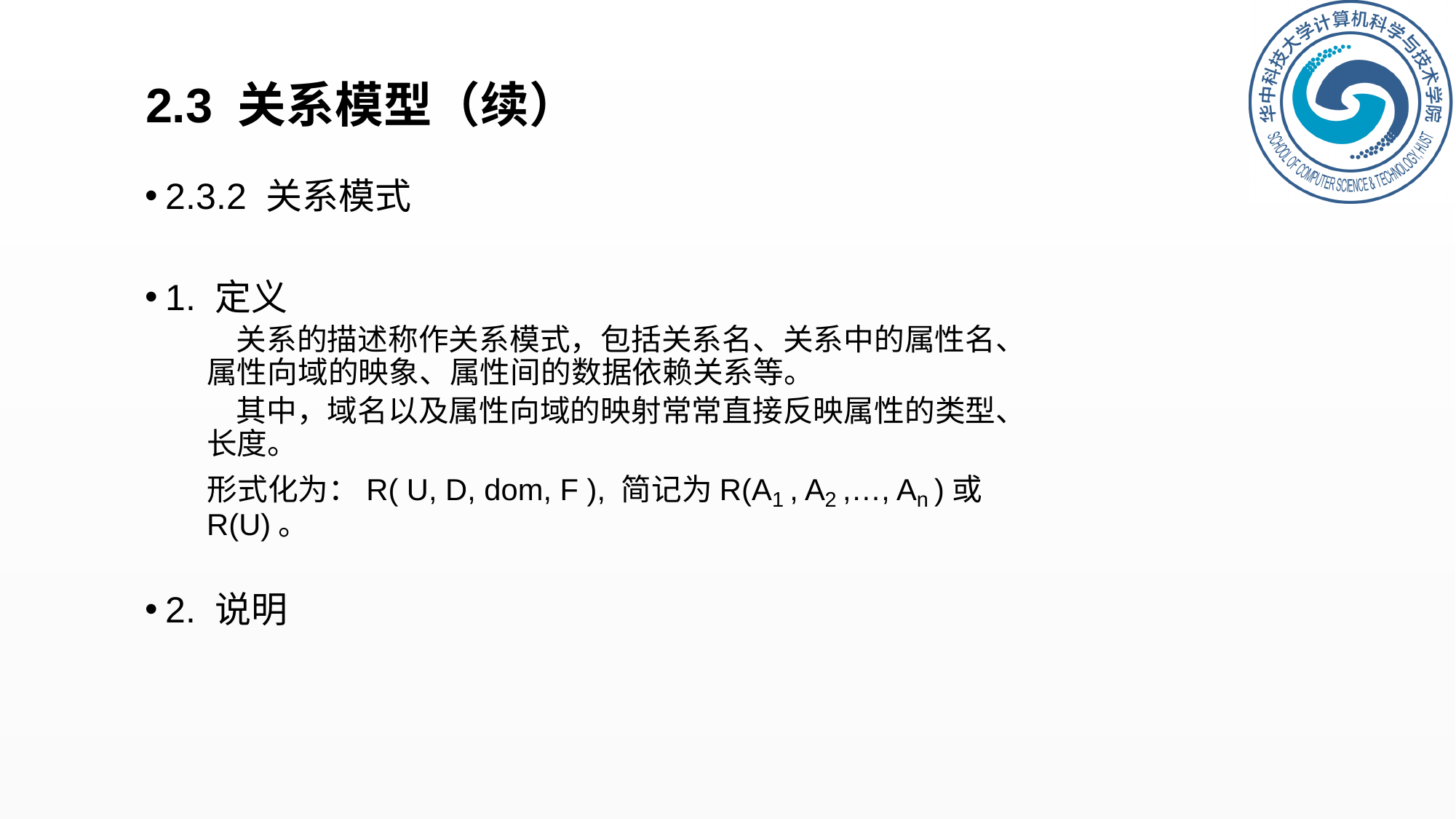

# 2.3 关系模型（续）
2.3.2 关系模式

1. 定义
       关系的描述称作关系模式，包括关系名、关系中的属性名、属性向域的映象、属性间的数据依赖关系等。
       其中，域名以及属性向域的映射常常直接反映属性的类型、长度。
  形式化为：R( U, D, dom, F ), 简记为R(A1 , A2 ,…, An )或R(U)。

2. 说明